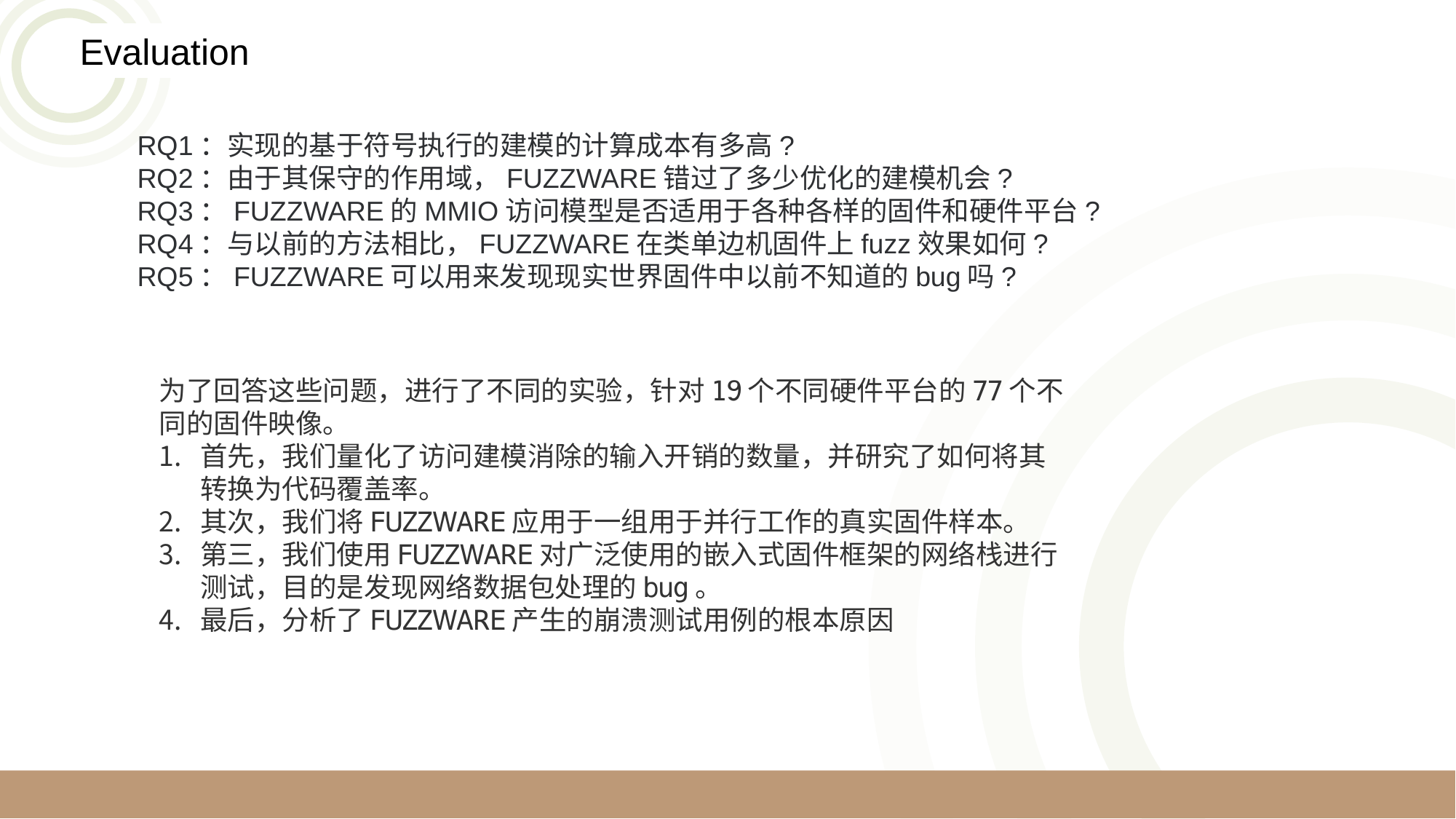

Evaluation
RQ1：实现的基于符号执行的建模的计算成本有多高?
RQ2：由于其保守的作用域，FUZZWARE错过了多少优化的建模机会?
RQ3：FUZZWARE的MMIO访问模型是否适用于各种各样的固件和硬件平台?
RQ4：与以前的方法相比，FUZZWARE在类单边机固件上fuzz效果如何?
RQ5：FUZZWARE可以用来发现现实世界固件中以前不知道的bug吗?
为了回答这些问题，进行了不同的实验，针对19个不同硬件平台的77个不同的固件映像。
首先，我们量化了访问建模消除的输入开销的数量，并研究了如何将其转换为代码覆盖率。
其次，我们将FUZZWARE应用于一组用于并行工作的真实固件样本。
第三，我们使用FUZZWARE对广泛使用的嵌入式固件框架的网络栈进行测试，目的是发现网络数据包处理的bug。
最后，分析了FUZZWARE产生的崩溃测试用例的根本原因